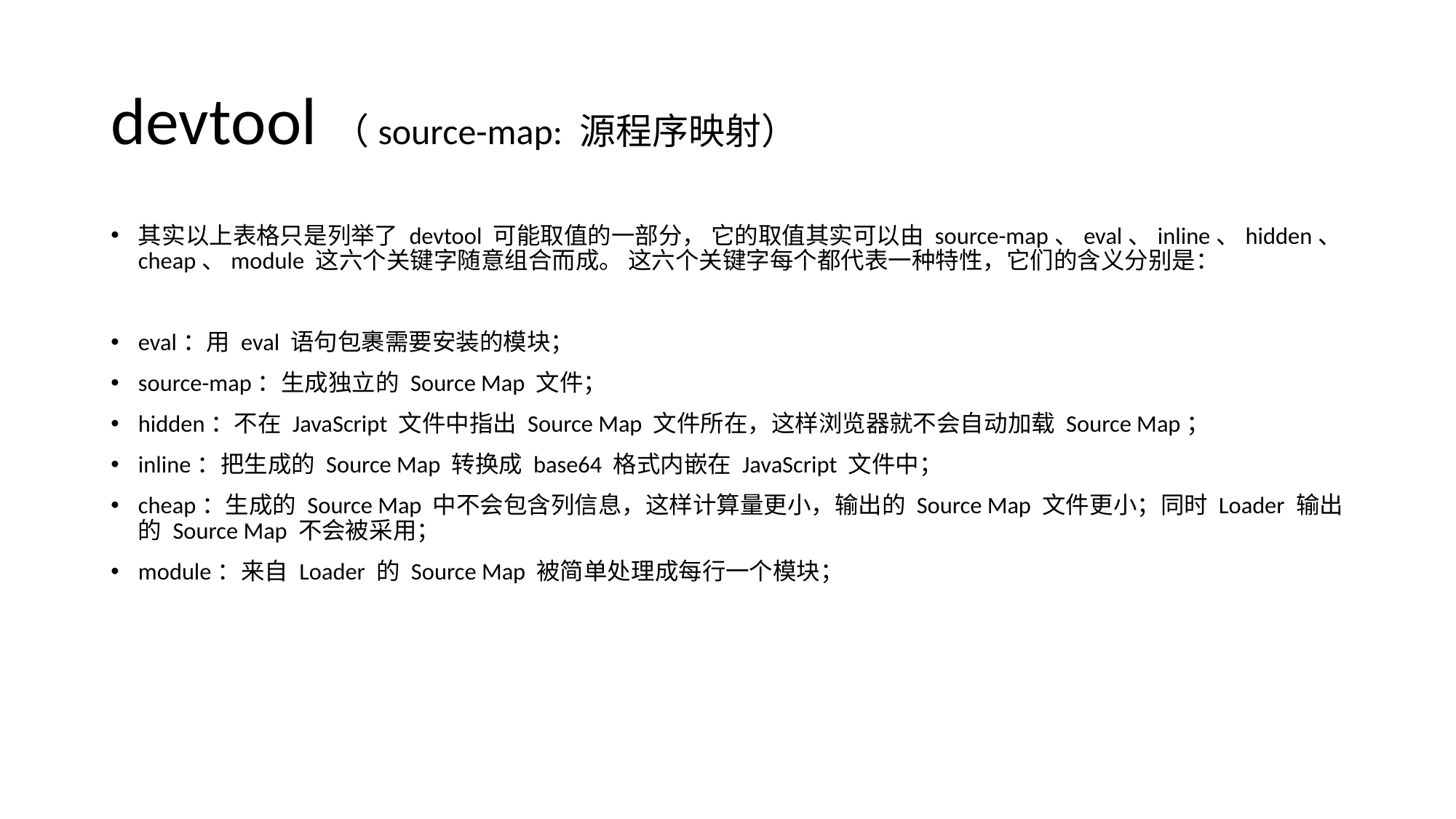

# devtool（source-map: 源程序映射）
其实以上表格只是列举了 devtool 可能取值的一部分， 它的取值其实可以由 source-map、eval、inline、hidden、cheap、module 这六个关键字随意组合而成。 这六个关键字每个都代表一种特性，它们的含义分别是：

eval：用 eval 语句包裹需要安装的模块；
source-map：生成独立的 Source Map 文件；
hidden：不在 JavaScript 文件中指出 Source Map 文件所在，这样浏览器就不会自动加载 Source Map；
inline：把生成的 Source Map 转换成 base64 格式内嵌在 JavaScript 文件中；
cheap：生成的 Source Map 中不会包含列信息，这样计算量更小，输出的 Source Map 文件更小；同时 Loader 输出的 Source Map 不会被采用；
module：来自 Loader 的 Source Map 被简单处理成每行一个模块；